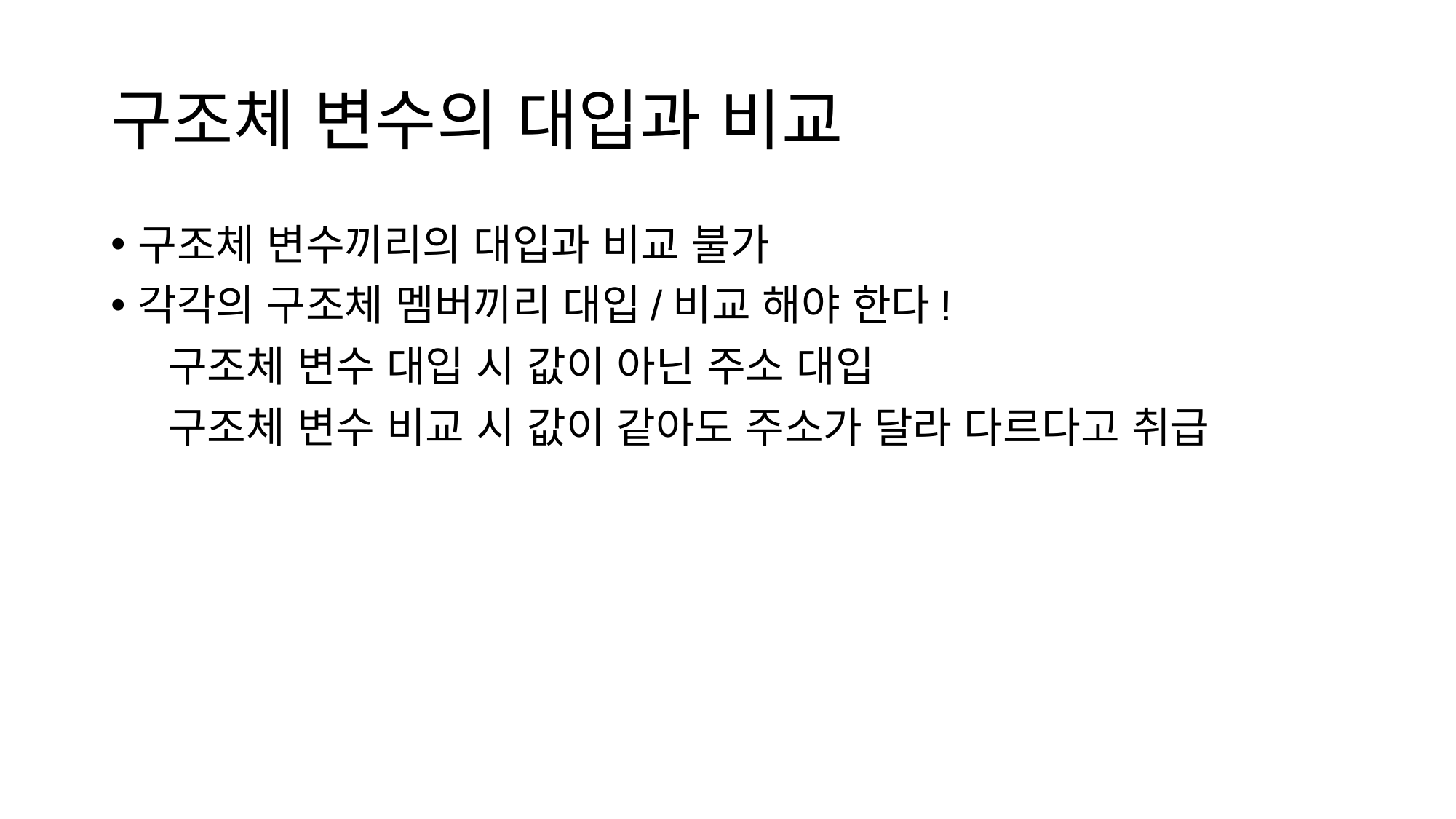

# 구조체 변수의 대입과 비교
구조체 변수끼리의 대입과 비교 불가
각각의 구조체 멤버끼리 대입/비교 해야 한다!
    구조체 변수 대입 시 값이 아닌 주소 대입
    구조체 변수 비교 시 값이 같아도 주소가 달라 다르다고 취급